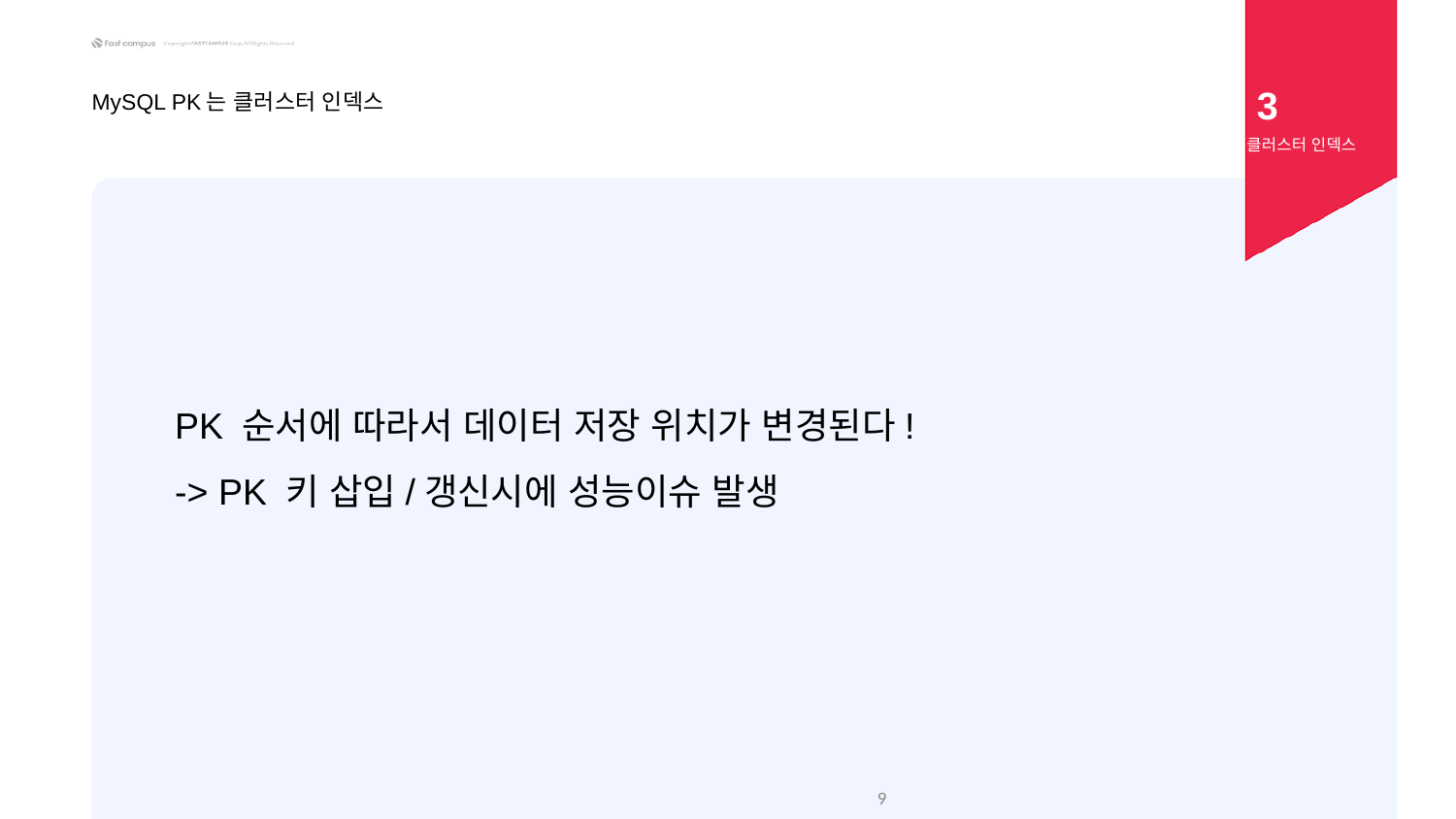

3
MySQL PK는 클러스터 인덱스
클러스터 인덱스
PK 순서에 따라서 데이터 저장 위치가 변경된다!
-> PK 키 삽입/갱신시에 성능이슈 발생

9